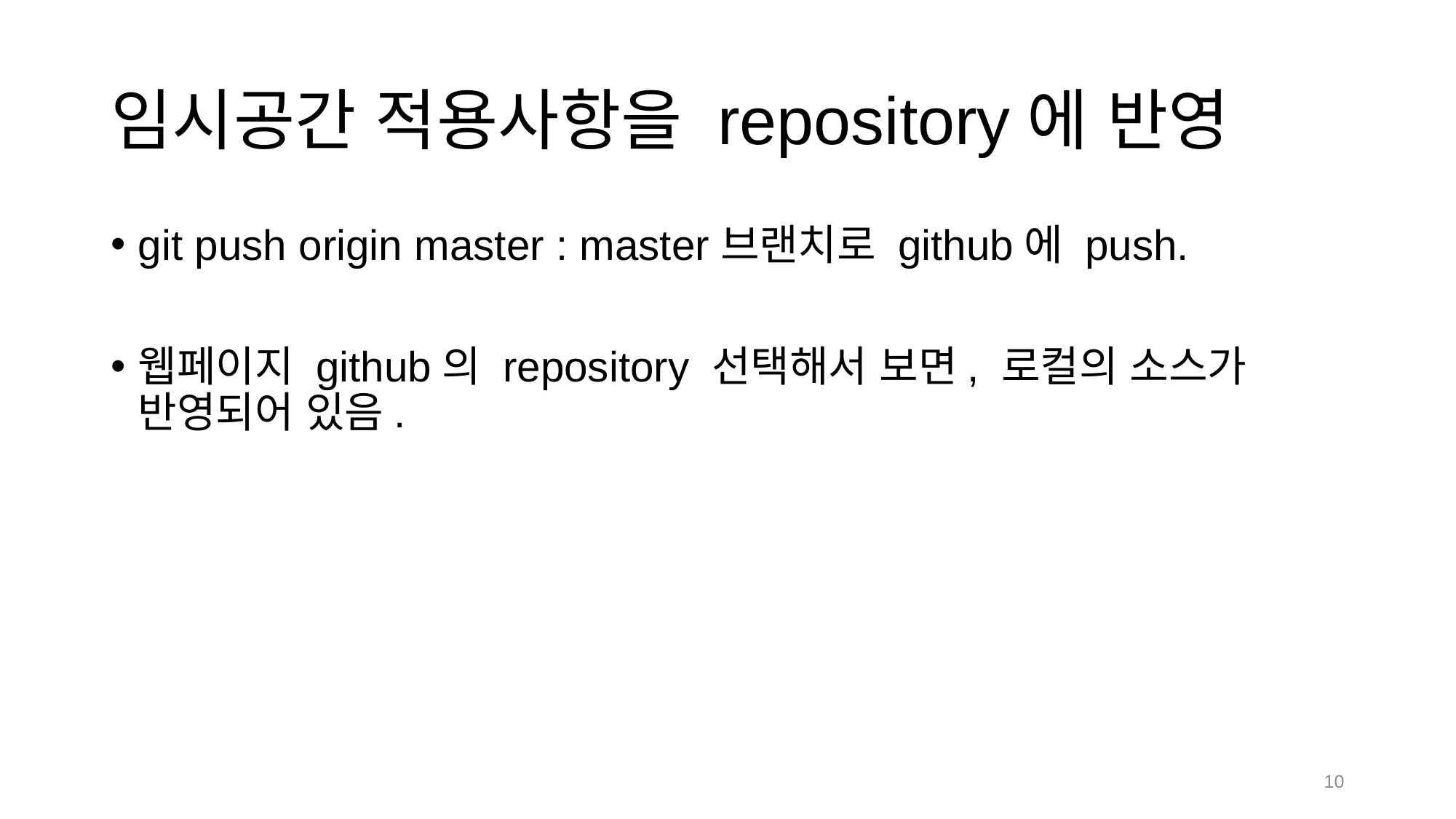

# 임시공간 적용사항을 repository에 반영
git push origin master : master브랜치로 github에 push.

웹페이지 github의 repository 선택해서 보면, 로컬의 소스가 반영되어 있음.
10